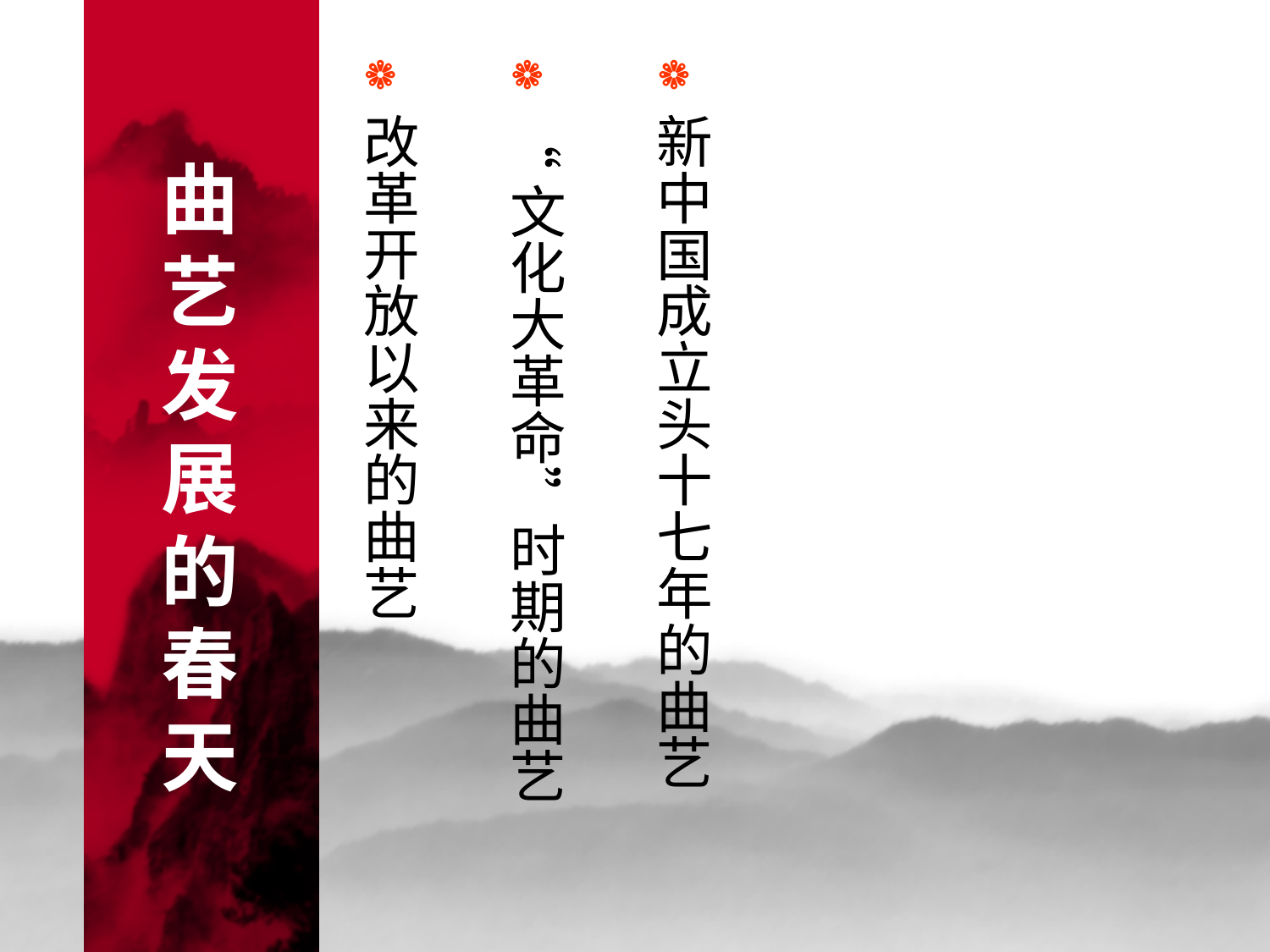

# 曲艺发展的春天
新中国成立头十七年的曲艺
“文化大革命”时期的曲艺
改革开放以来的曲艺